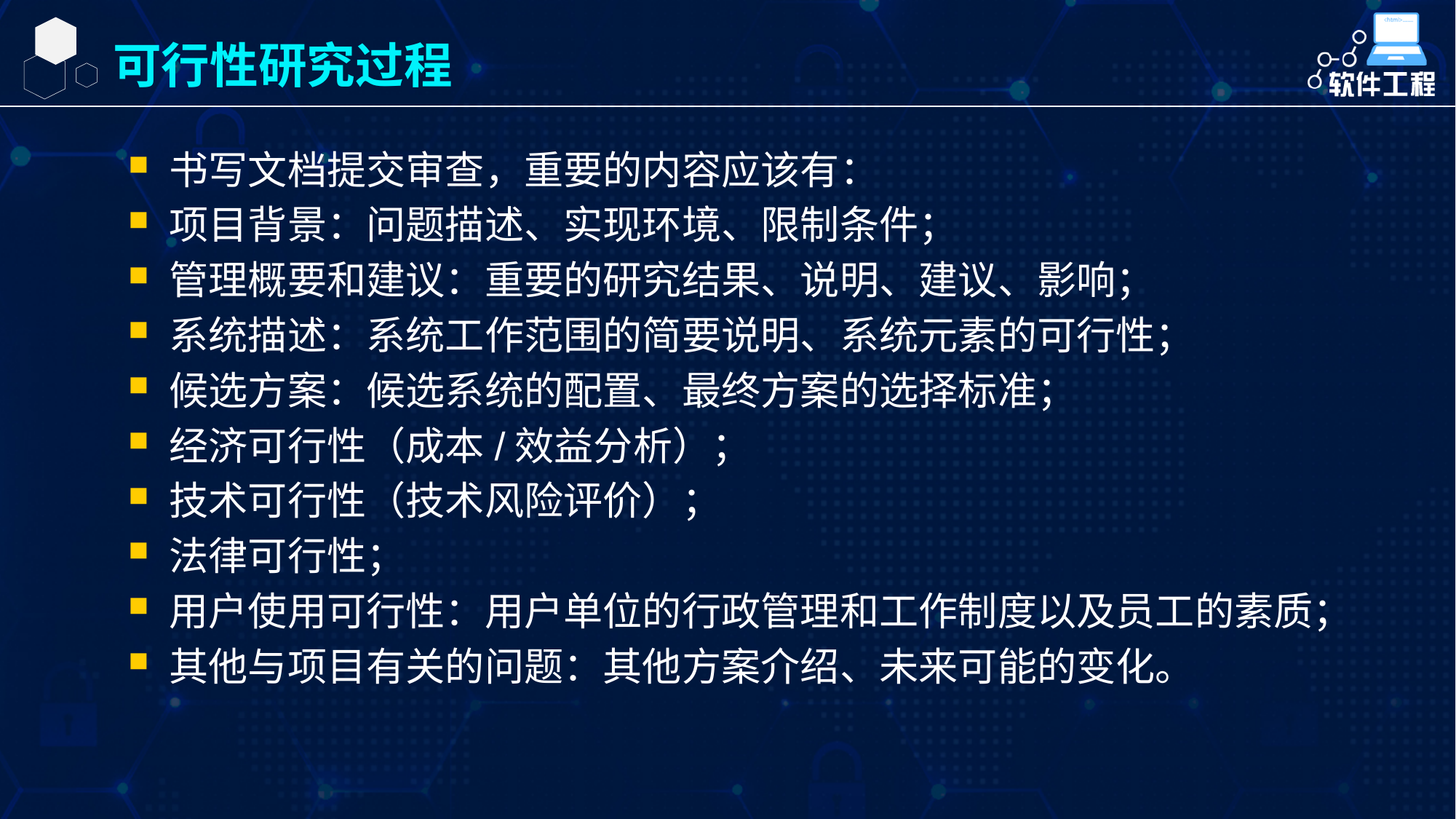

可行性研究过程

书写文档提交审查，重要的内容应该有：
项目背景：问题描述、实现环境、限制条件；
管理概要和建议：重要的研究结果、说明、建议、影响；
系统描述：系统工作范围的简要说明、系统元素的可行性；
候选方案：候选系统的配置、最终方案的选择标准；
经济可行性（成本/效益分析）；
技术可行性（技术风险评价）；
法律可行性；
用户使用可行性：用户单位的行政管理和工作制度以及员工的素质；
其他与项目有关的问题：其他方案介绍、未来可能的变化。